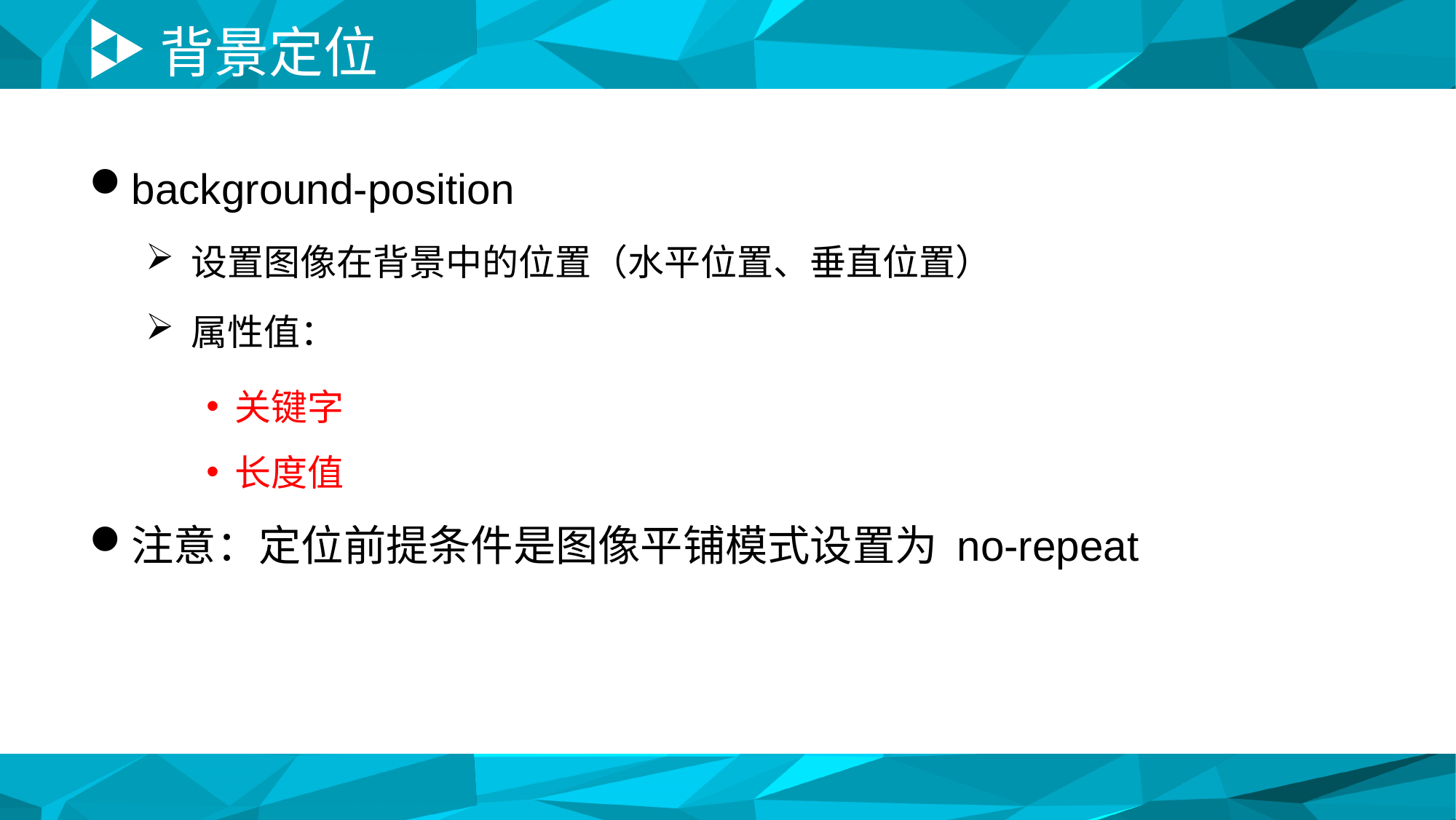

# 背景定位
background-position
设置图像在背景中的位置（水平位置、垂直位置）
属性值：
关键字
长度值
注意：定位前提条件是图像平铺模式设置为 no-repeat